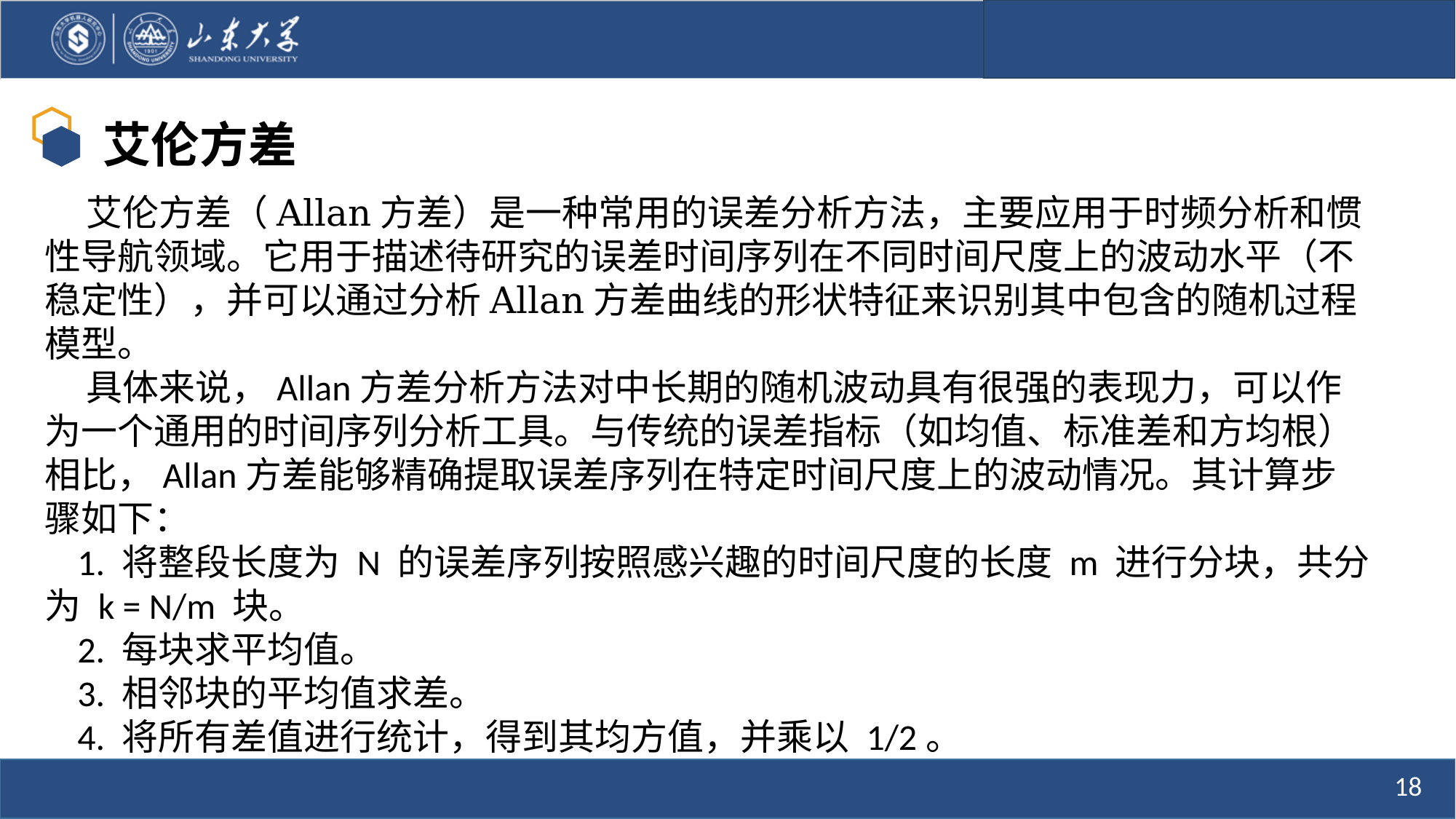

艾伦方差
    艾伦方差（Allan方差）是一种常用的误差分析方法，主要应用于时频分析和惯性导航领域。它用于描述待研究的误差时间序列在不同时间尺度上的波动水平（不稳定性），并可以通过分析Allan方差曲线的形状特征来识别其中包含的随机过程模型。
    具体来说，Allan方差分析方法对中长期的随机波动具有很强的表现力，可以作为一个通用的时间序列分析工具。与传统的误差指标（如均值、标准差和方均根）相比，Allan方差能够精确提取误差序列在特定时间尺度上的波动情况。其计算步骤如下：
    1. 将整段长度为 N 的误差序列按照感兴趣的时间尺度的长度 m 进行分块，共分为 k = N/m 块。
    2. 每块求平均值。
    3. 相邻块的平均值求差。
    4. 将所有差值进行统计，得到其均方值，并乘以 1/2。
18